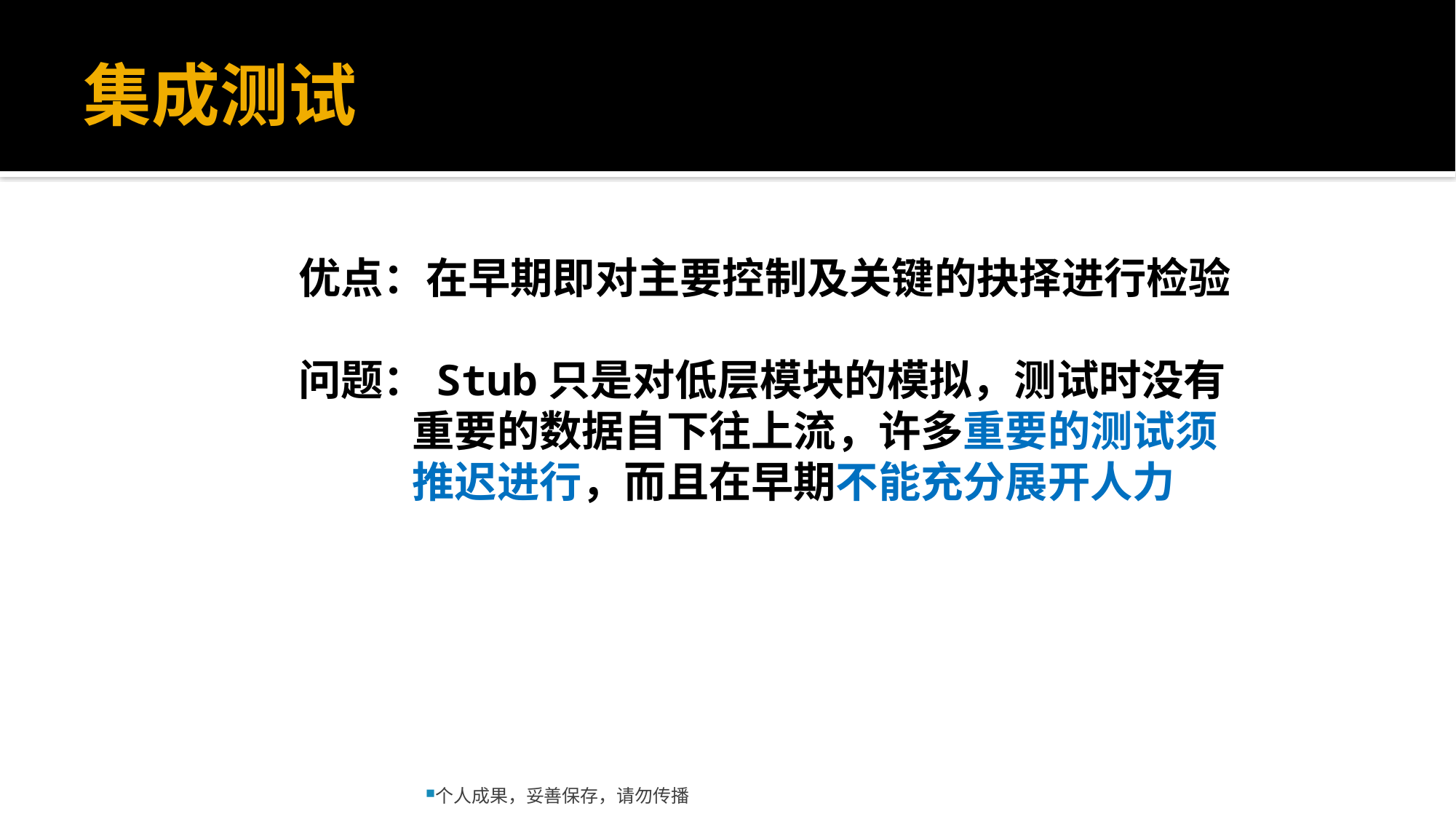

# 集成测试
优点：在早期即对主要控制及关键的抉择进行检验

问题：Stub只是对低层模块的模拟，测试时没有重要的数据自下往上流，许多重要的测试须推迟进行，而且在早期不能充分展开人力
个人成果，妥善保存，请勿传播